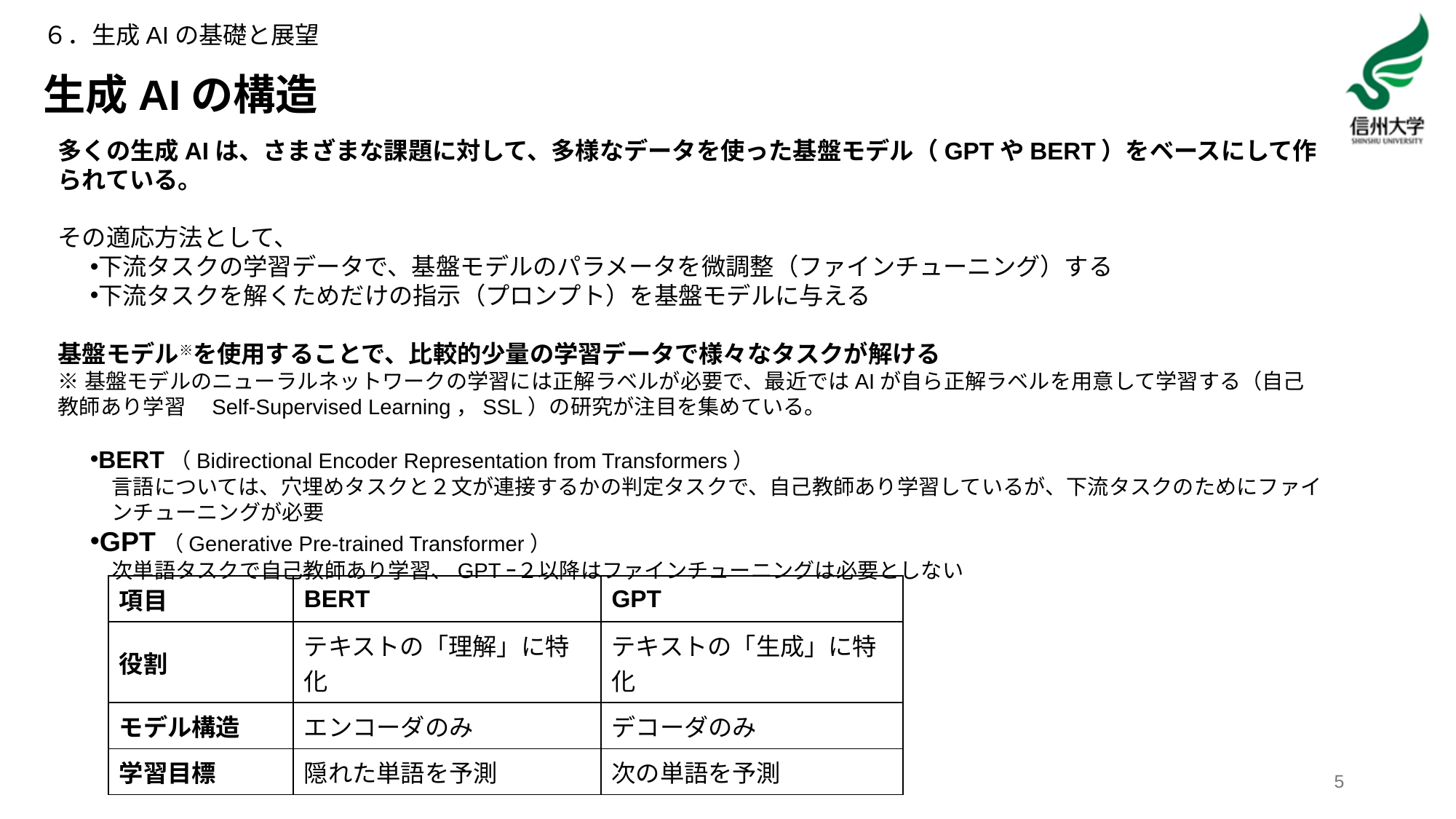

６．生成AIの基礎と展望
# 生成AIの構造
多くの生成AIは、さまざまな課題に対して、多様なデータを使った基盤モデル（GPTやBERT）をベースにして作られている。

その適応方法として、
下流タスクの学習データで、基盤モデルのパラメータを微調整（ファインチューニング）する
下流タスクを解くためだけの指示（プロンプト）を基盤モデルに与える

基盤モデル※を使用することで、比較的少量の学習データで様々なタスクが解ける
※基盤モデルのニューラルネットワークの学習には正解ラベルが必要で、最近ではAIが自ら正解ラベルを用意して学習する（自己教師あり学習　Self-Supervised Learning，SSL）の研究が注目を集めている。

BERT（Bidirectional Encoder Representation from Transformers）
言語については、穴埋めタスクと２文が連接するかの判定タスクで、自己教師あり学習しているが、下流タスクのためにファインチューニングが必要
GPT（Generative Pre-trained Transformer）
次単語タスクで自己教師あり学習、GPTｰ２以降はファインチューニングは必要としない
| 項目 | BERT | GPT |
| --- | --- | --- |
| 役割 | テキストの「理解」に特化 | テキストの「生成」に特化 |
| モデル構造 | エンコーダのみ | デコーダのみ |
| 学習目標 | 隠れた単語を予測 | 次の単語を予測 |
5